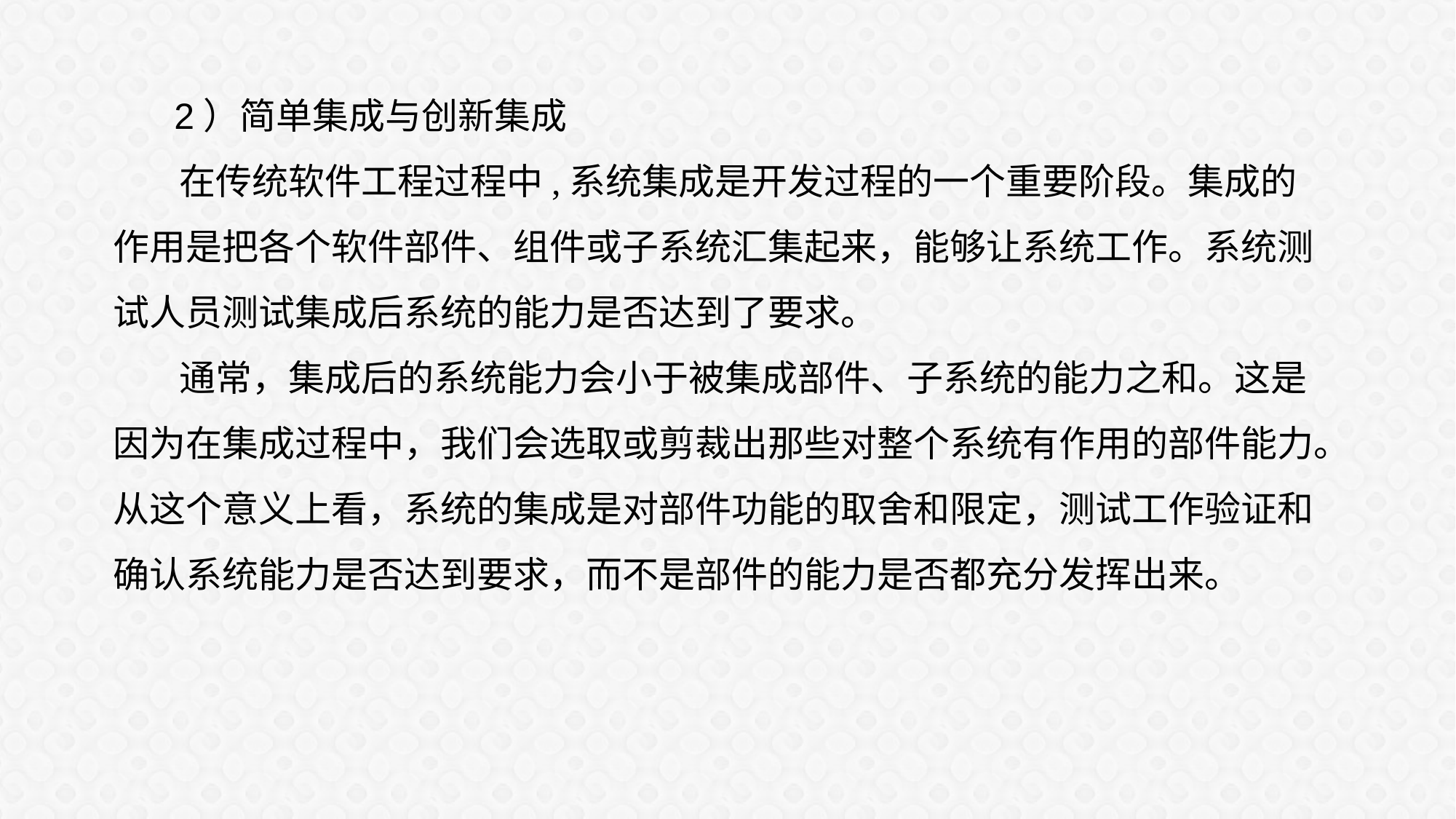

2）简单集成与创新集成
       在传统软件工程过程中,系统集成是开发过程的一个重要阶段。集成的作用是把各个软件部件、组件或子系统汇集起来，能够让系统工作。系统测试人员测试集成后系统的能力是否达到了要求。
       通常，集成后的系统能力会小于被集成部件、子系统的能力之和。这是因为在集成过程中，我们会选取或剪裁出那些对整个系统有作用的部件能力。从这个意义上看，系统的集成是对部件功能的取舍和限定，测试工作验证和确认系统能力是否达到要求，而不是部件的能力是否都充分发挥出来。